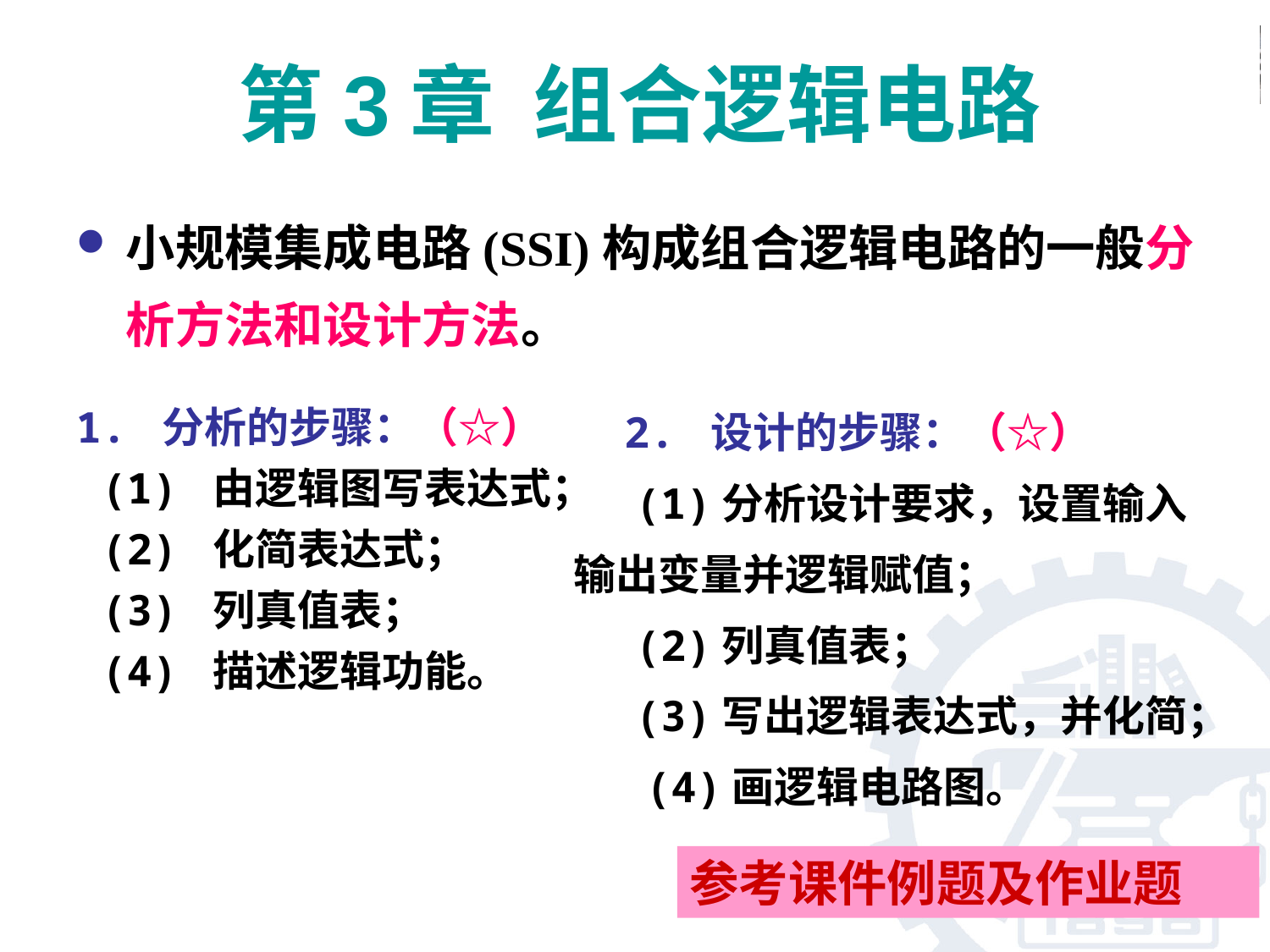

第3章  组合逻辑电路
小规模集成电路(SSI)构成组合逻辑电路的一般分析方法和设计方法。
  2. 设计的步骤：（☆）
　 (1)分析设计要求，设置输入输出变量并逻辑赋值；
　 (2)列真值表；
　 (3)写出逻辑表达式，并化简；
 　(4)画逻辑电路图。
1. 分析的步骤：（☆）
 (1) 由逻辑图写表达式；
 (2) 化简表达式；
 (3) 列真值表；
 (4) 描述逻辑功能。
参考课件例题及作业题